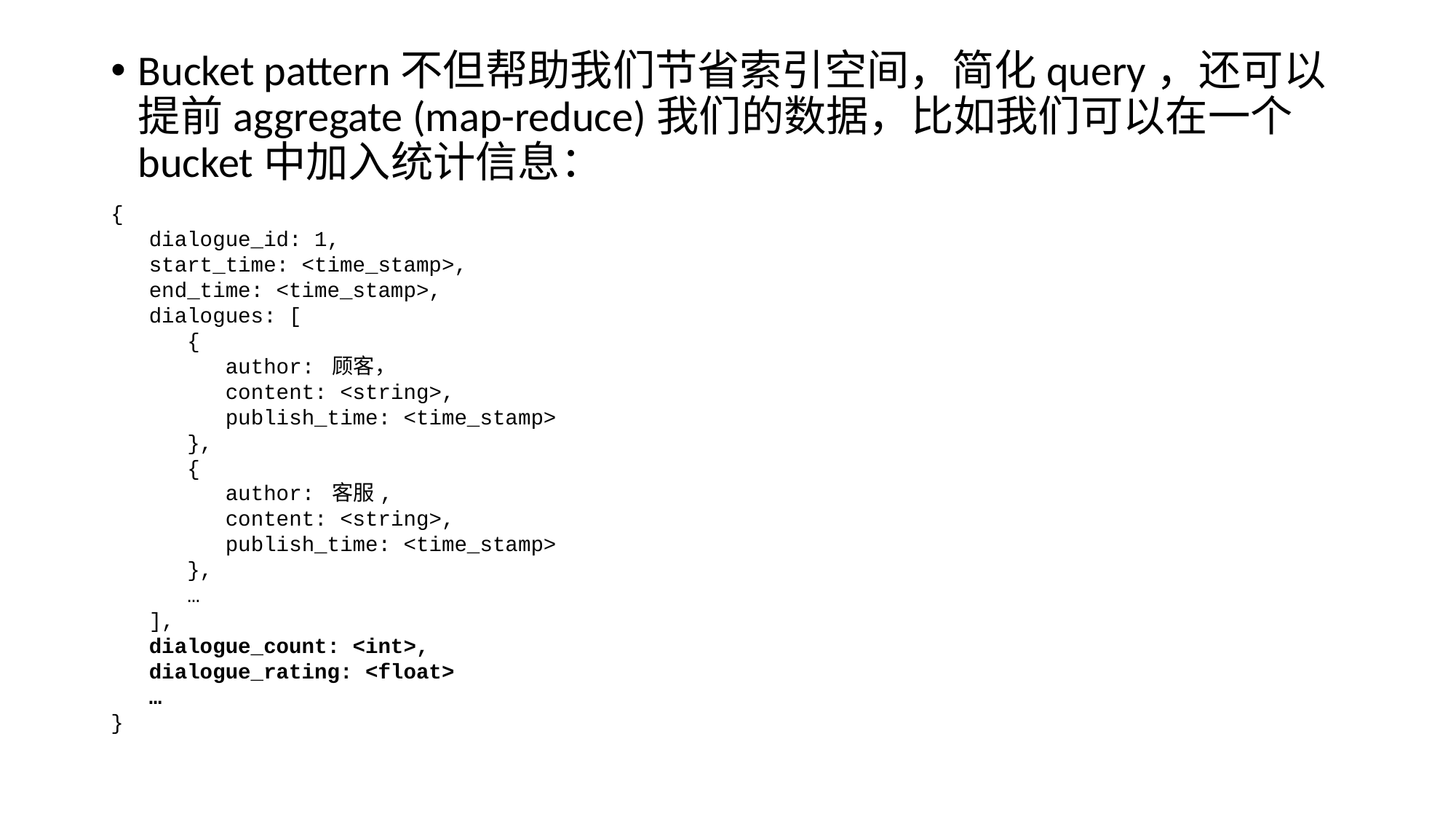

Bucket pattern不但帮助我们节省索引空间，简化query，还可以提前aggregate (map-reduce)我们的数据，比如我们可以在一个bucket中加入统计信息：

{
   dialogue_id: 1,
   start_time: <time_stamp>,
   end_time: <time_stamp>,
   dialogues: [
      {
         author: 顾客，
         content: <string>,
         publish_time: <time_stamp>
      },
      {
         author: 客服,
         content: <string>,
         publish_time: <time_stamp>
      },
      …
   ],
   dialogue_count: <int>,
   dialogue_rating: <float>
   …
}